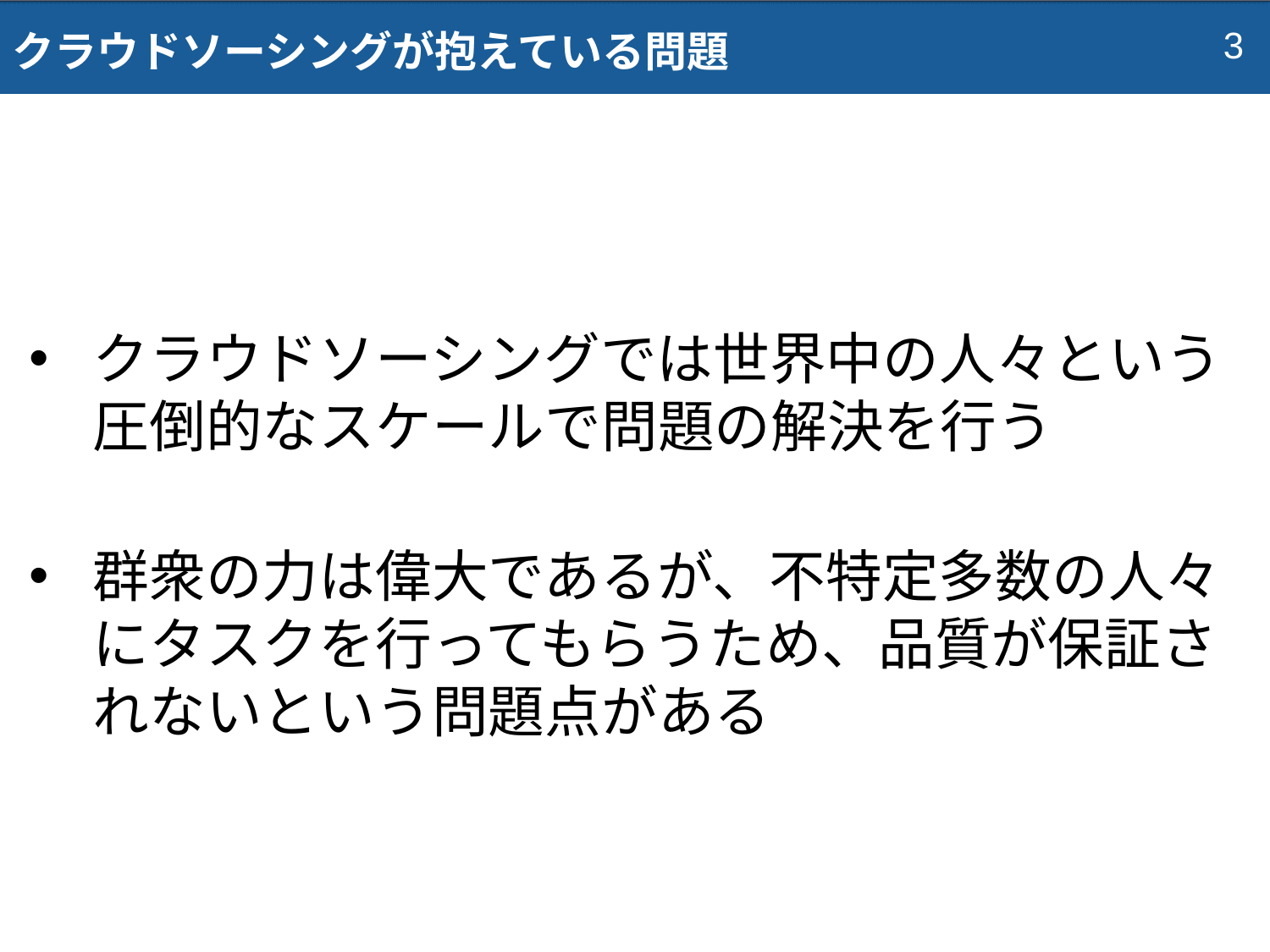

クラウドソーシングが抱えている問題
3
クラウドソーシングでは世界中の人々という圧倒的なスケールで問題の解決を行う
群衆の力は偉大であるが、不特定多数の人々にタスクを行ってもらうため、品質が保証されないという問題点がある